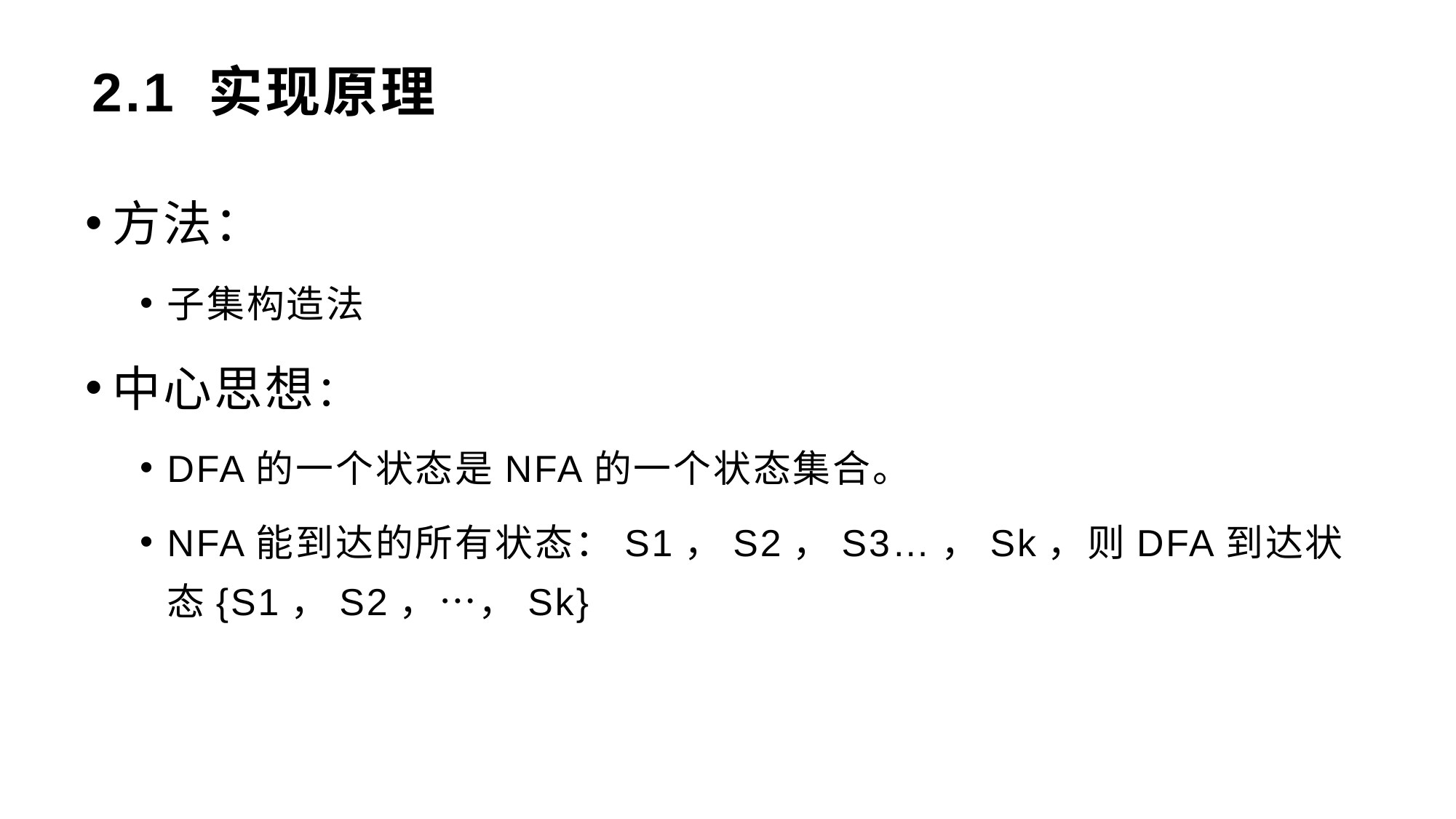

# 2.1 实现原理
方法：
子集构造法
中心思想：
DFA的一个状态是NFA的一个状态集合。
NFA能到达的所有状态：S1，S2，S3…，Sk，则DFA到达状态{S1，S2，…，Sk}